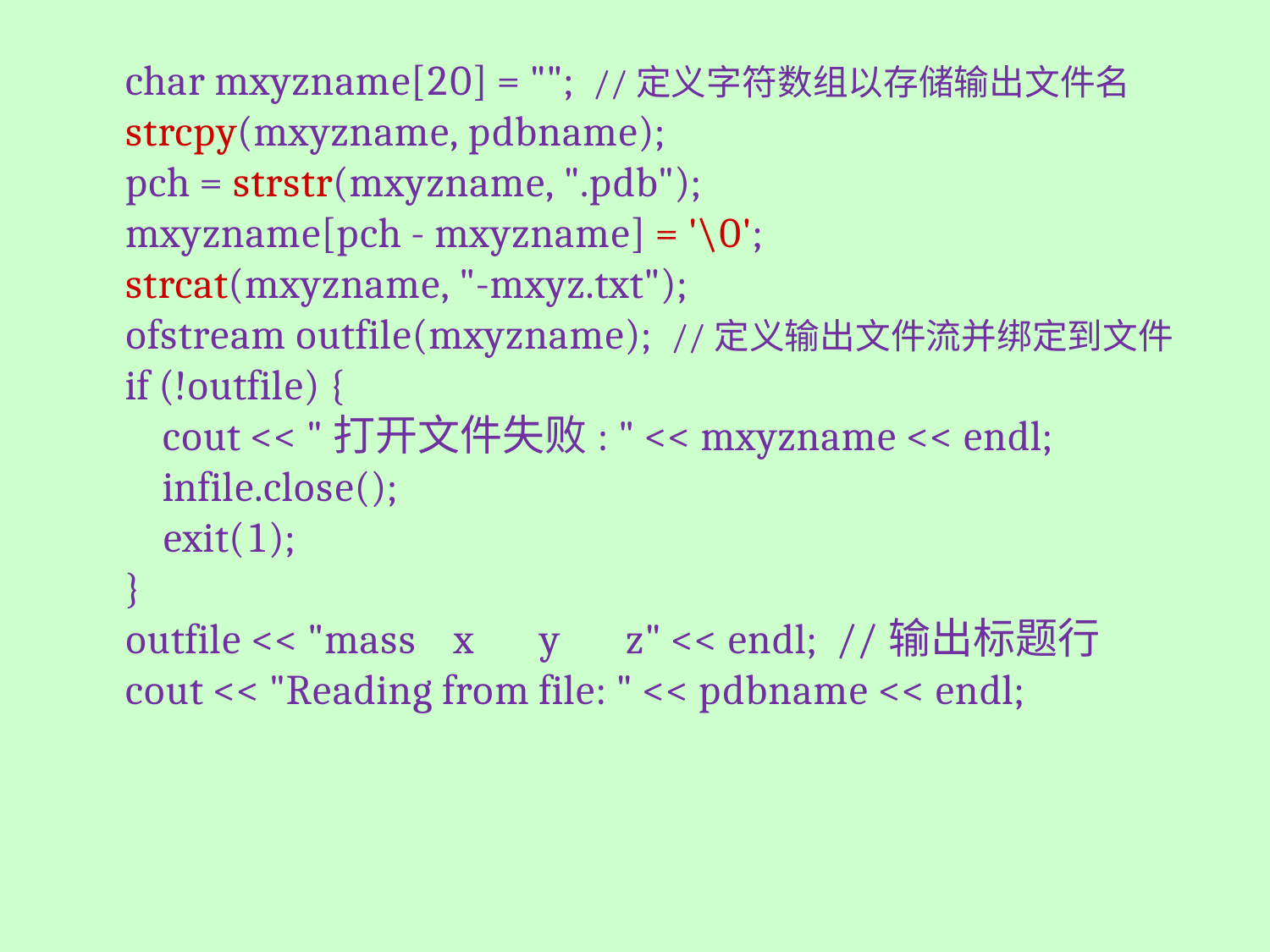

char mxyzname[20] = "";  //定义字符数组以存储输出文件名
    strcpy(mxyzname, pdbname);
    pch = strstr(mxyzname, ".pdb");
    mxyzname[pch - mxyzname] = '\0';
    strcat(mxyzname, "-mxyz.txt");
    ofstream outfile(mxyzname);  //定义输出文件流并绑定到文件
    if (!outfile) {
        cout << "打开文件失败: " << mxyzname << endl;
        infile.close();
        exit(1);
    }
    outfile << "mass    x       y       z" << endl;  //输出标题行
    cout << "Reading from file: " << pdbname << endl;

77